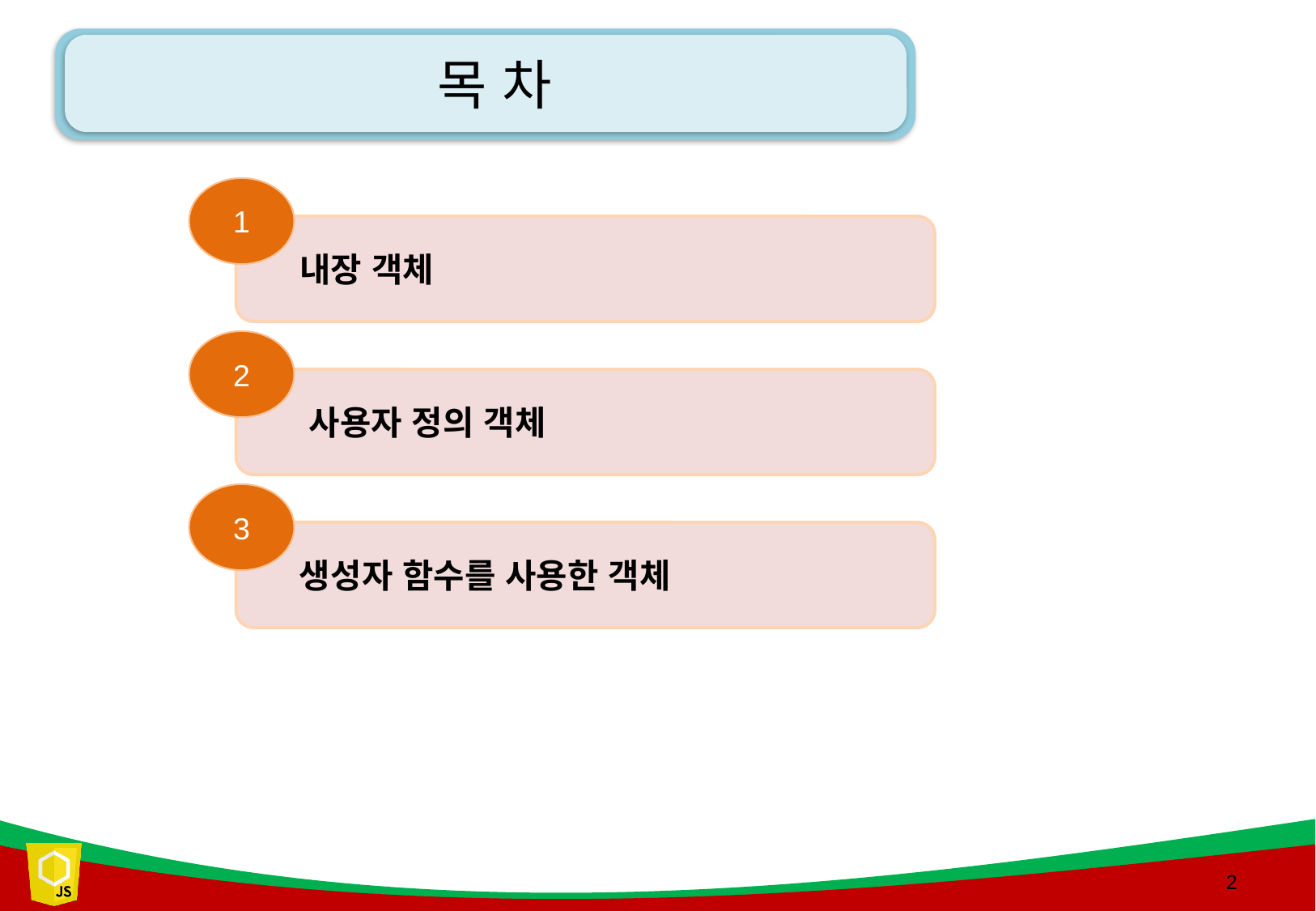

# 목 차
1
     내장 객체
2
     사용자 정의 객체
3
    생성자 함수를 사용한 객체
2